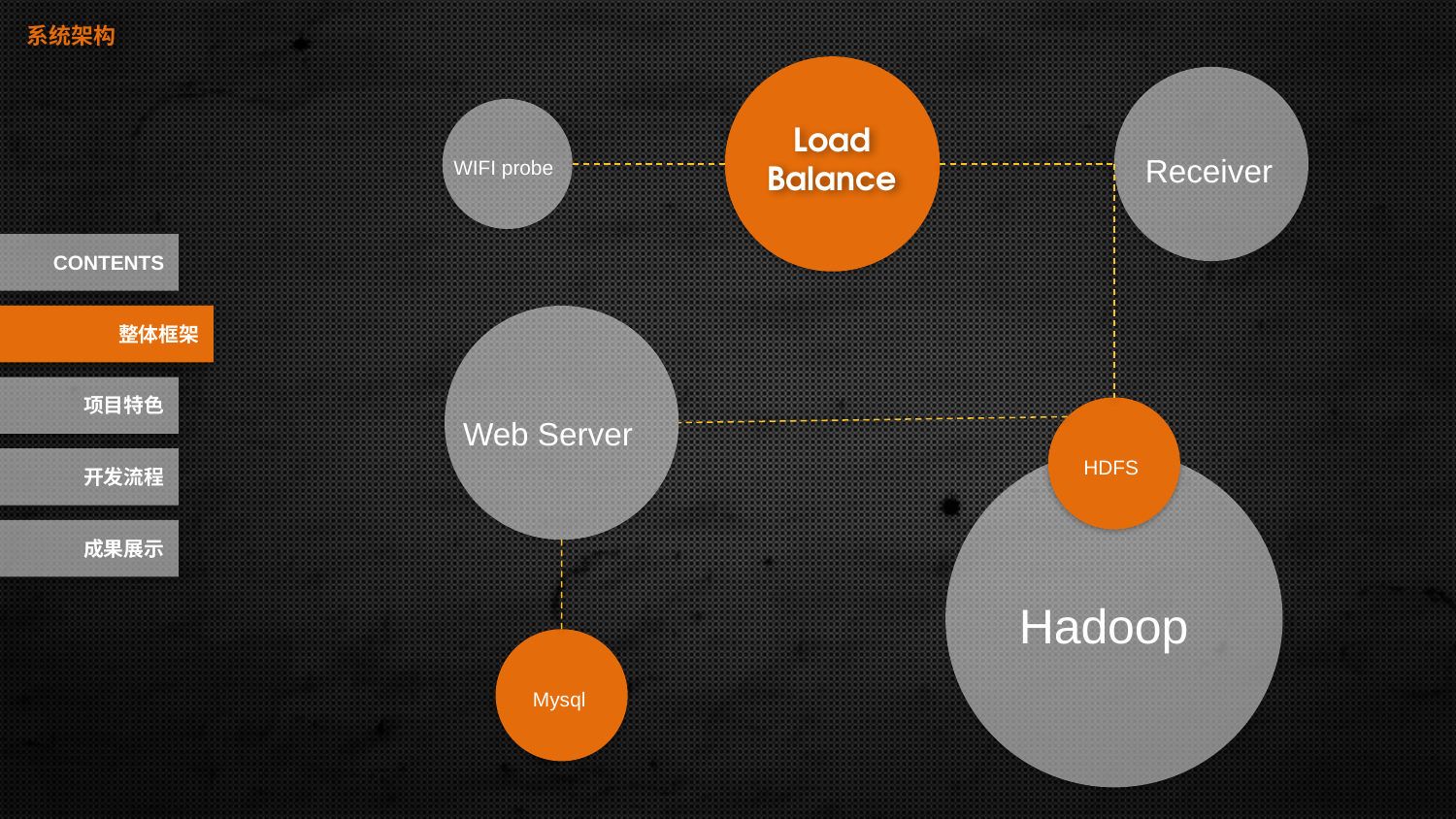

系统架构

Load
Balance
Receiver
WIFI probe

CONTENTS

整体框架

项目特色
Web Server

HDFS

开发流程

成果展示
Hadoop

Mysql